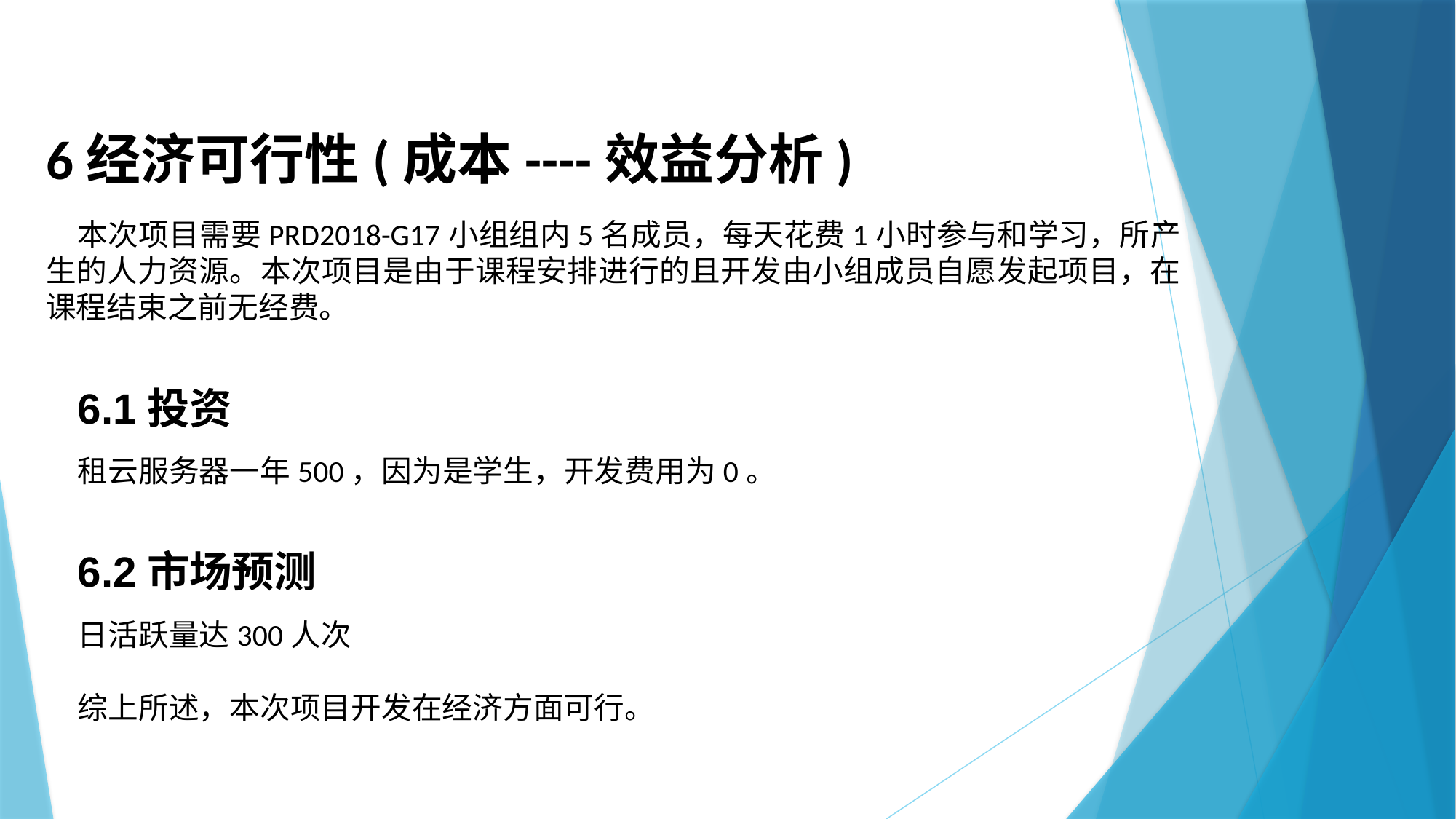

6经济可行性(成本----效益分析)
本次项目需要PRD2018-G17小组组内5名成员，每天花费1小时参与和学习，所产生的人力资源。本次项目是由于课程安排进行的且开发由小组成员自愿发起项目，在课程结束之前无经费。
6.1投资
租云服务器一年500，因为是学生，开发费用为0。
6.2市场预测
日活跃量达300人次

综上所述，本次项目开发在经济方面可行。